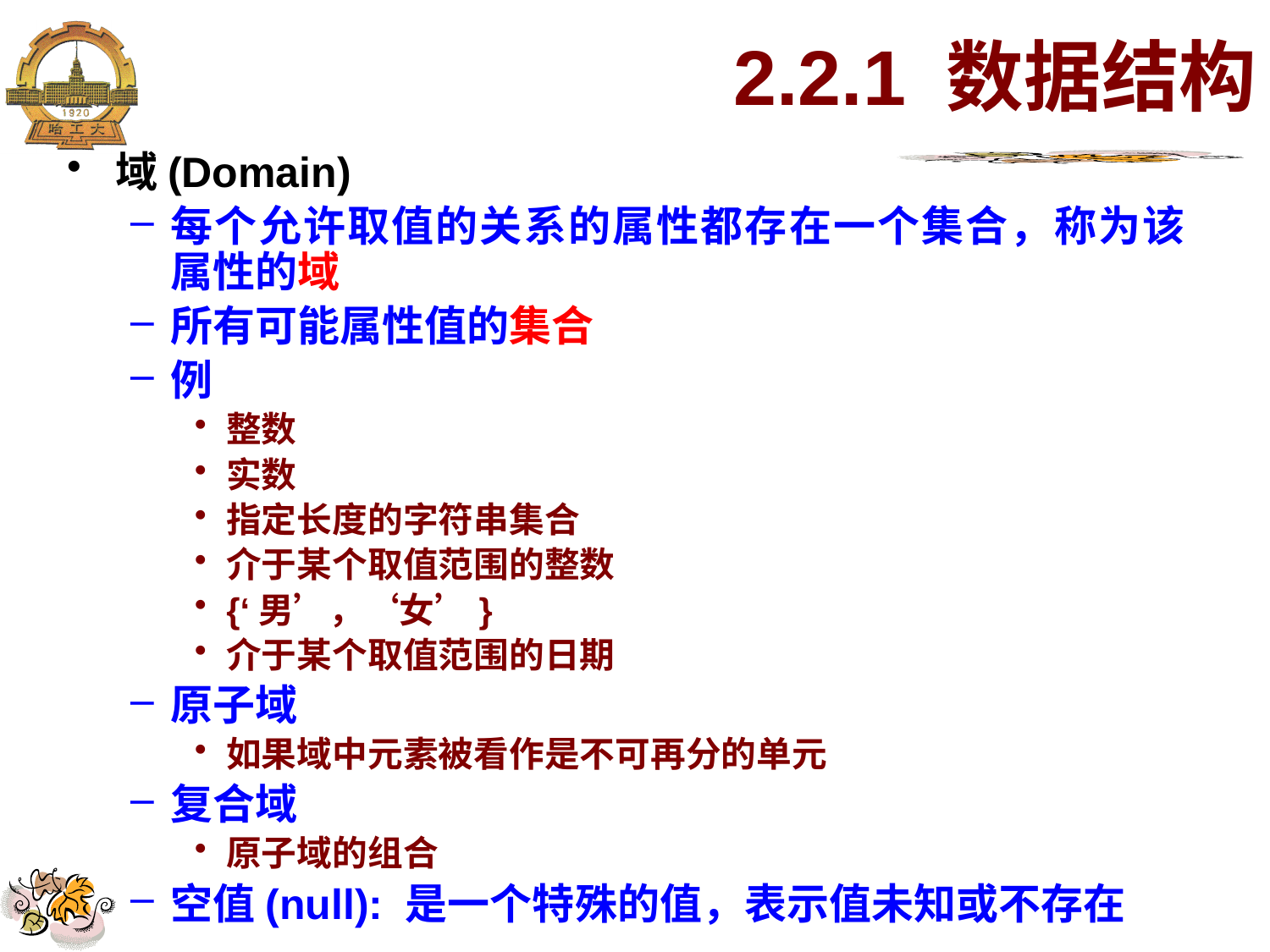

# 2.2.1 数据结构
域(Domain)
每个允许取值的关系的属性都存在一个集合，称为该属性的域
所有可能属性值的集合
例
整数
实数
指定长度的字符串集合
介于某个取值范围的整数
{‘男’，‘女’}
介于某个取值范围的日期
原子域
如果域中元素被看作是不可再分的单元
复合域
原子域的组合
空值(null): 是一个特殊的值，表示值未知或不存在